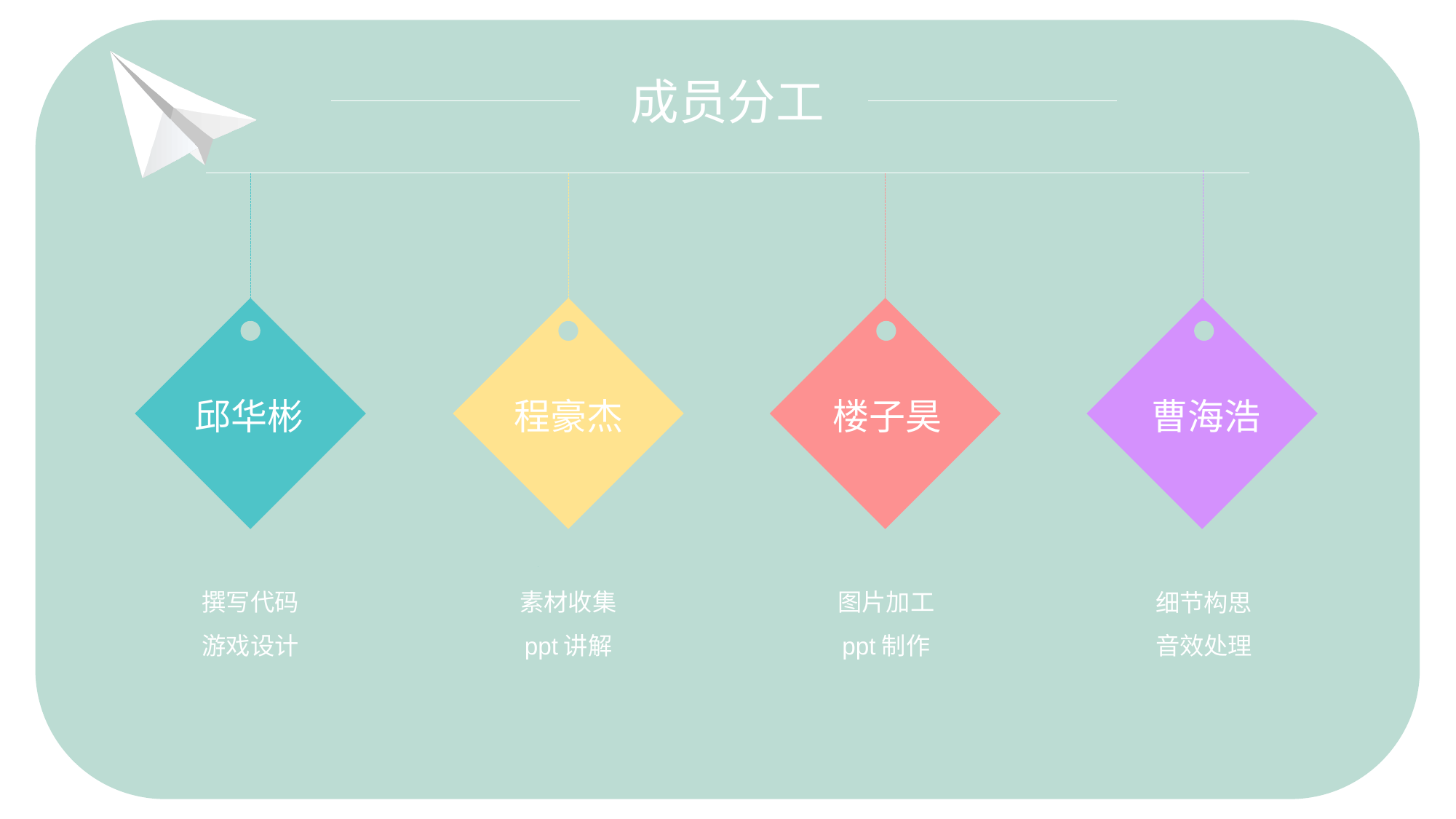

成员分工

曹海浩

楼子昊

邱华彬

程豪杰
撰写代码
游戏设计

素材收集
ppt讲解

图片加工
ppt制作

细节构思
音效处理